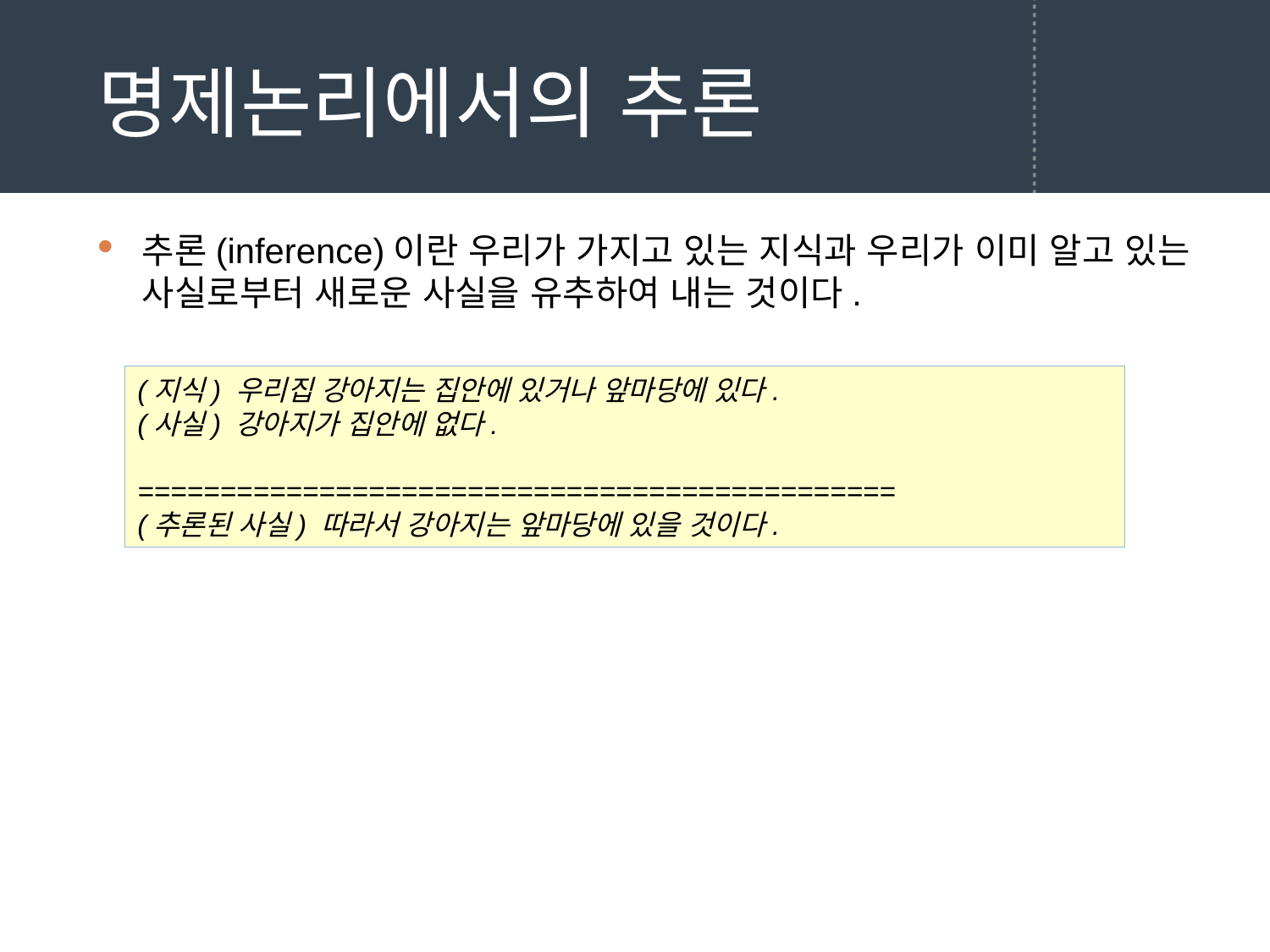

# 명제논리에서의 추론
추론(inference)이란 우리가 가지고 있는 지식과 우리가 이미 알고 있는 사실로부터 새로운 사실을 유추하여 내는 것이다.

(지식) 우리집 강아지는 집안에 있거나 앞마당에 있다.
(사실) 강아지가 집안에 없다.

==============================================
(추론된 사실) 따라서 강아지는 앞마당에 있을 것이다.